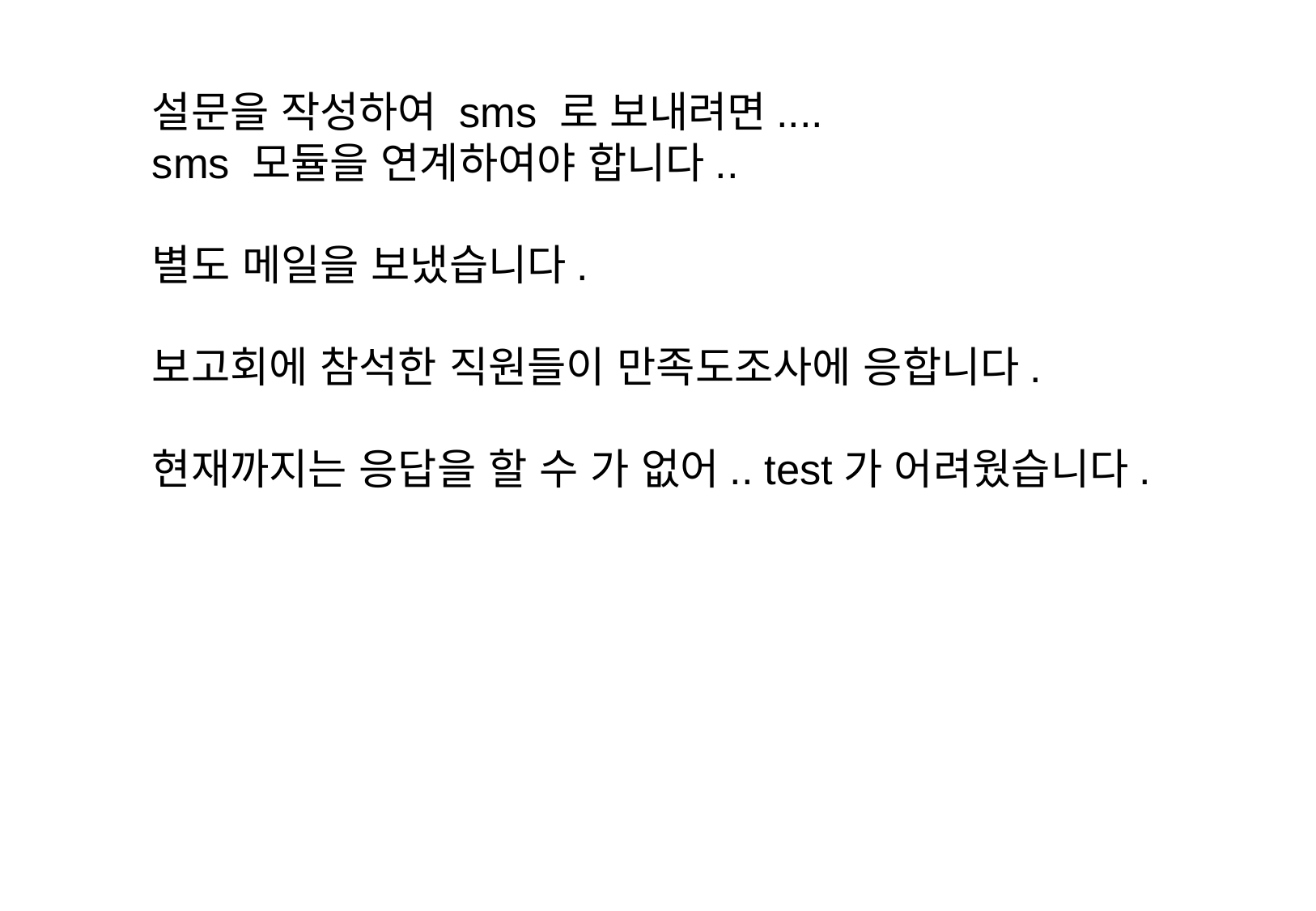

설문을 작성하여 sms 로 보내려면....
sms 모듈을 연계하여야 합니다..

별도 메일을 보냈습니다.

보고회에 참석한 직원들이 만족도조사에 응합니다.

현재까지는 응답을 할 수 가 없어.. test가 어려웠습니다.